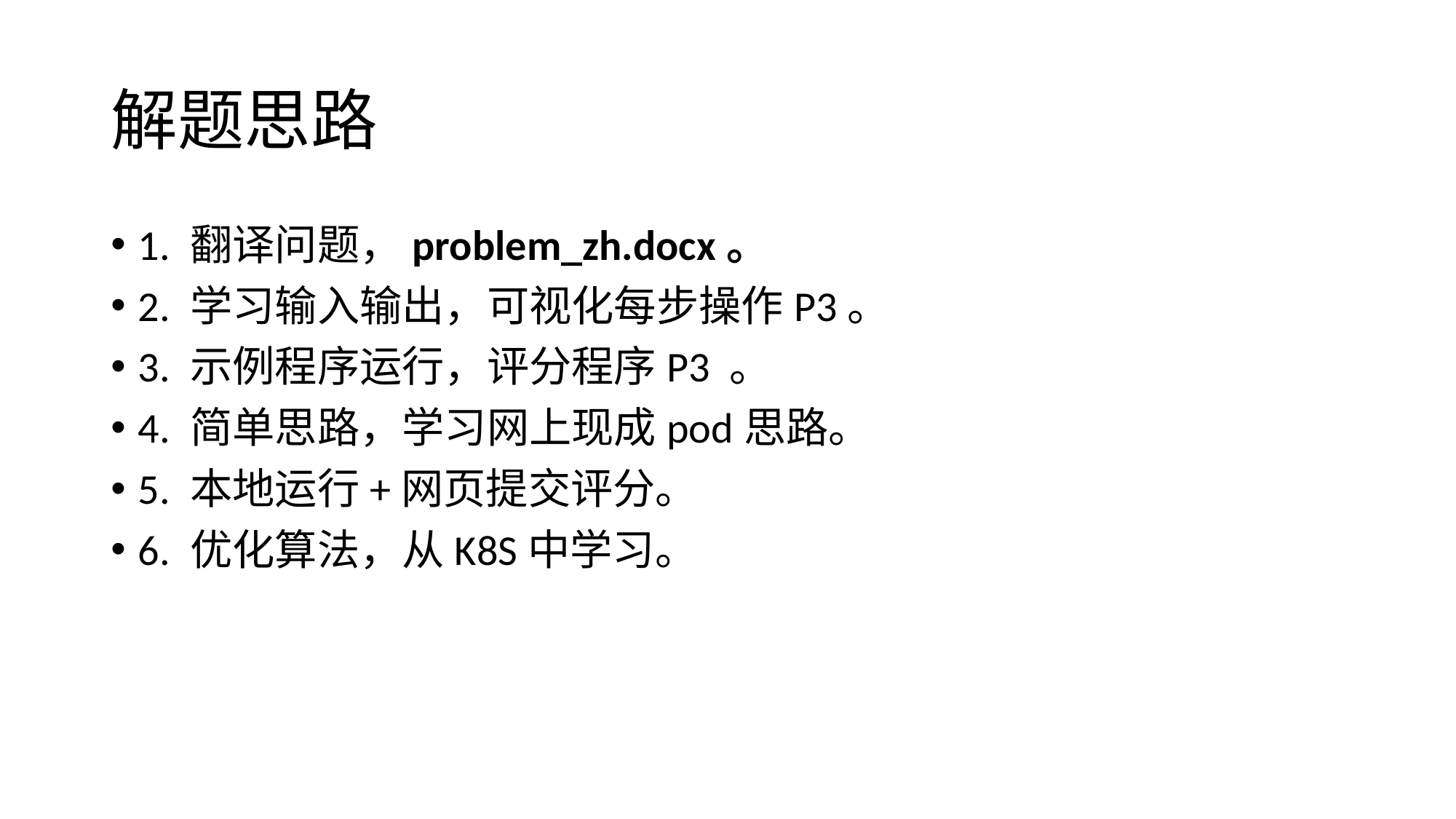

# 解题思路
1. 翻译问题，problem_zh.docx。
2. 学习输入输出，可视化每步操作P3。
3. 示例程序运行，评分程序P3 。
4. 简单思路，学习网上现成pod思路。
5. 本地运行+网页提交评分。
6. 优化算法，从K8S中学习。